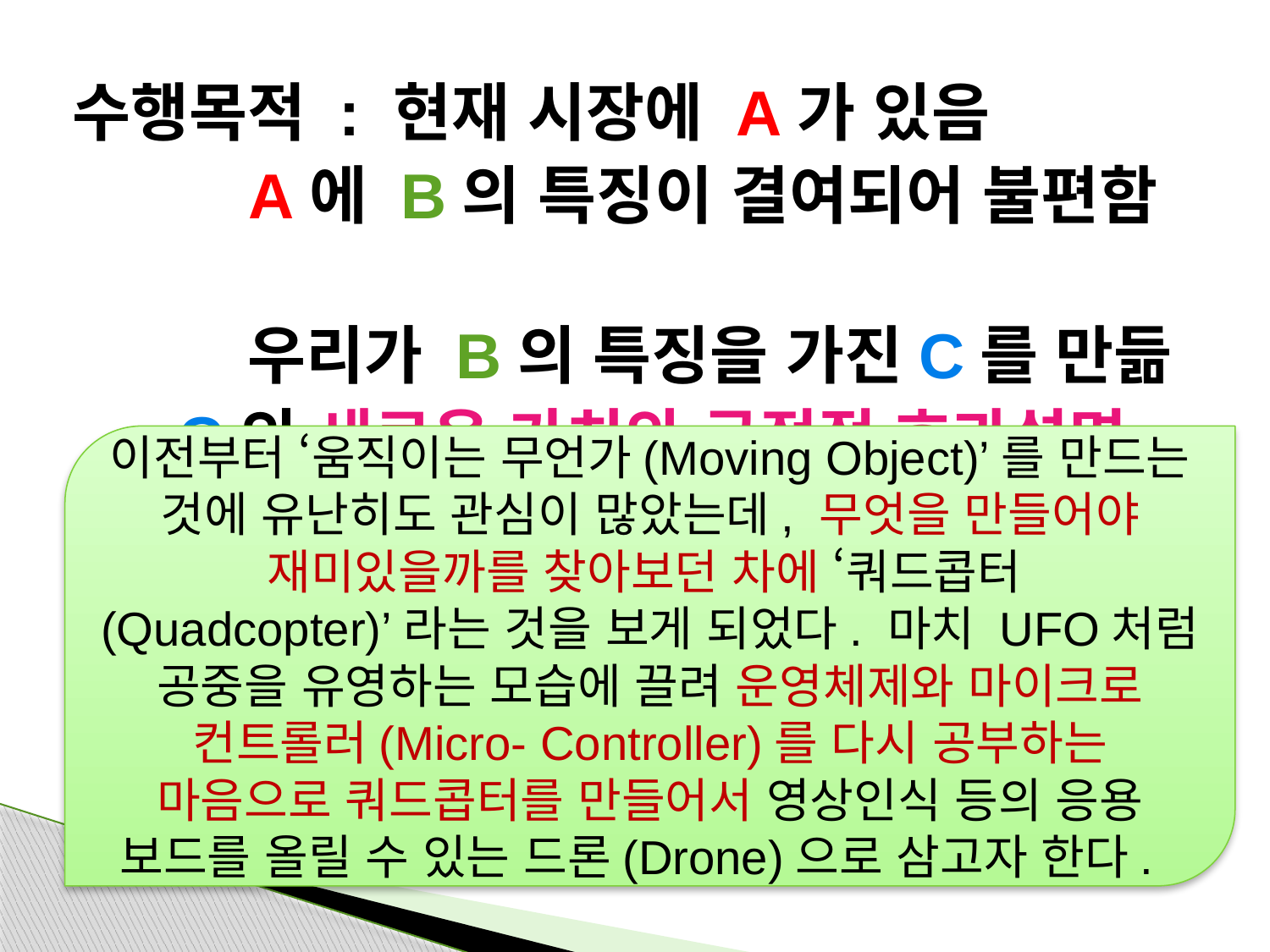

#
수행목적 : 현재 시장에 A가 있음
          A에 B의 특징이 결여되어 불편함
         우리가 B의 특징을 가진C를 만듦
      C의 새로운 가치와 긍정적 효과설명
이전부터 ‘움직이는 무언가(Moving Object)’를 만드는 것에 유난히도 관심이 많았는데, 무엇을 만들어야 재미있을까를 찾아보던 차에 ‘쿼드콥터(Quadcopter)’라는 것을 보게 되었다. 마치 UFO처럼 공중을 유영하는 모습에 끌려 운영체제와 마이크로 컨트롤러(Micro- Controller)를 다시 공부하는 마음으로 쿼드콥터를 만들어서 영상인식 등의 응용 보드를 올릴 수 있는 드론(Drone)으로 삼고자 한다.